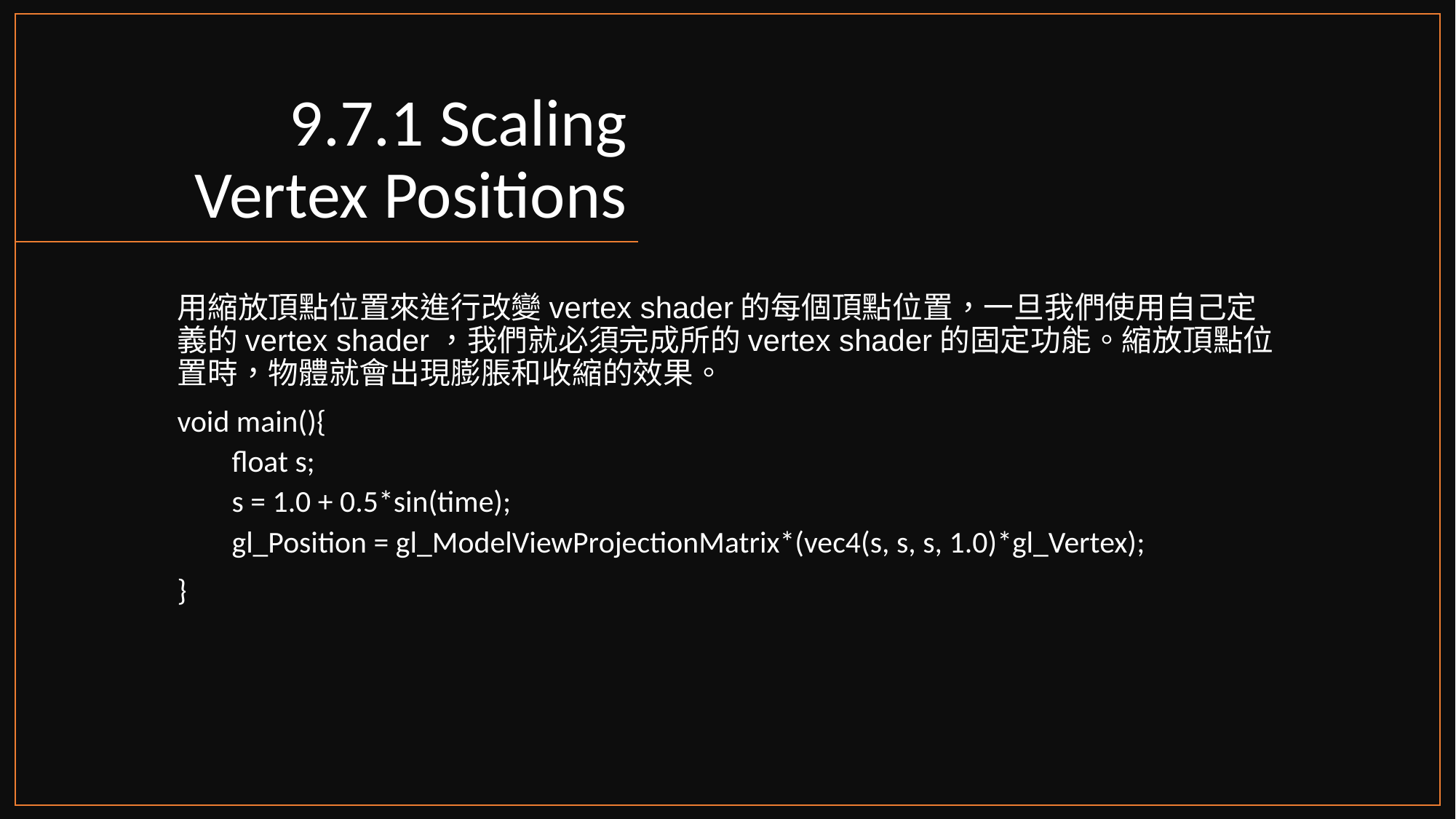

# 9.7.1 Scaling Vertex Positions
用縮放頂點位置來進行改變vertex shader的每個頂點位置，一旦我們使用自己定義的vertex shader，我們就必須完成所的vertex shader的固定功能。縮放頂點位置時，物體就會出現膨脹和收縮的效果。
void main(){
float s;
s = 1.0 + 0.5*sin(time);
gl_Position = gl_ModelViewProjectionMatrix*(vec4(s, s, s, 1.0)*gl_Vertex);
}